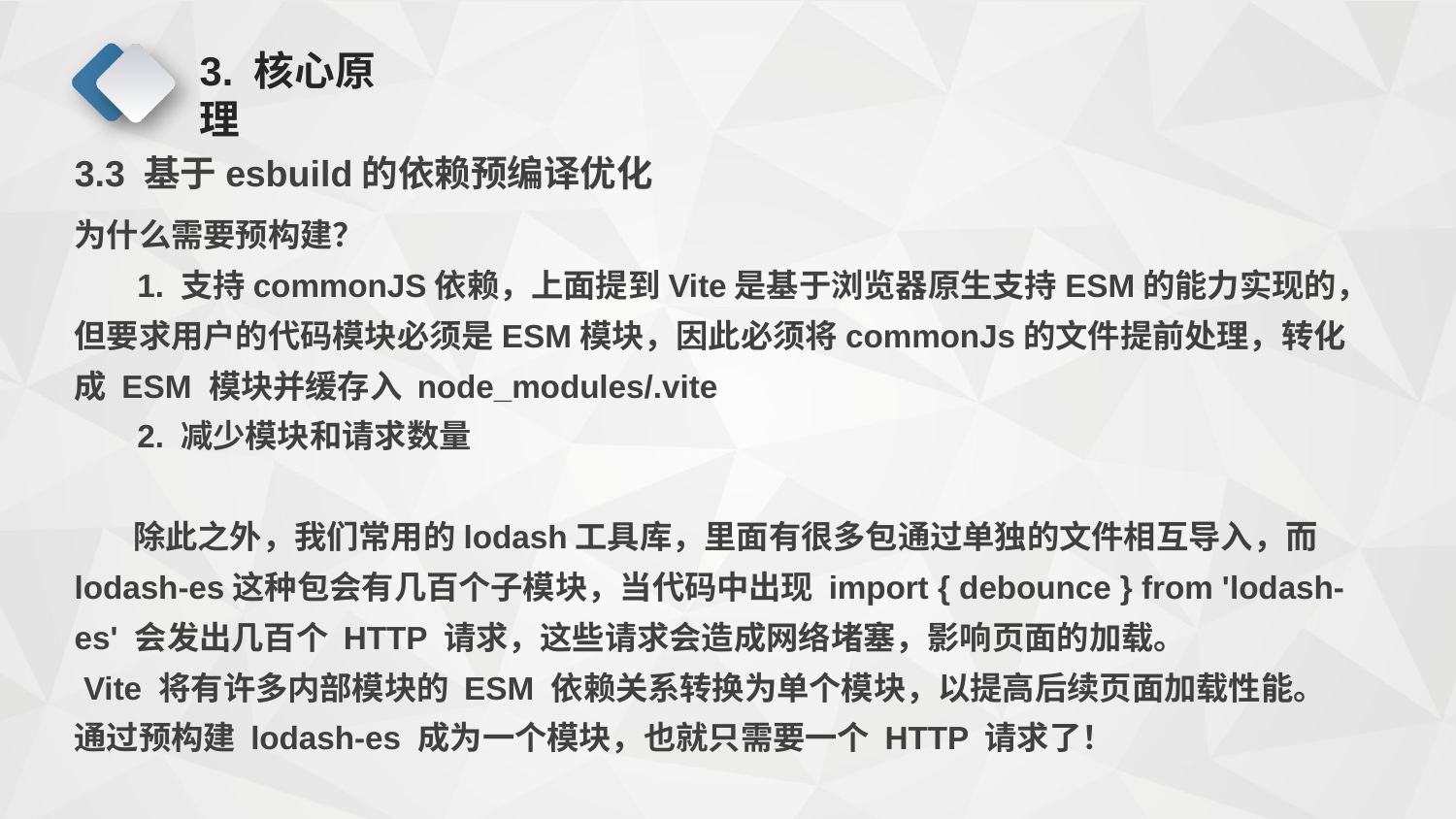

# 3. 核心原理
3.3 基于esbuild的依赖预编译优化
为什么需要预构建？
       1. 支持commonJS依赖，上面提到Vite是基于浏览器原生支持ESM的能力实现的，但要求用户的代码模块必须是ESM模块，因此必须将commonJs的文件提前处理，转化成 ESM 模块并缓存入 node_modules/.vite
       2. 减少模块和请求数量

       除此之外，我们常用的lodash工具库，里面有很多包通过单独的文件相互导入，而 lodash-es这种包会有几百个子模块，当代码中出现 import { debounce } from 'lodash-es' 会发出几百个 HTTP 请求，这些请求会造成网络堵塞，影响页面的加载。
 Vite 将有许多内部模块的 ESM 依赖关系转换为单个模块，以提高后续页面加载性能。
通过预构建 lodash-es 成为一个模块，也就只需要一个 HTTP 请求了！